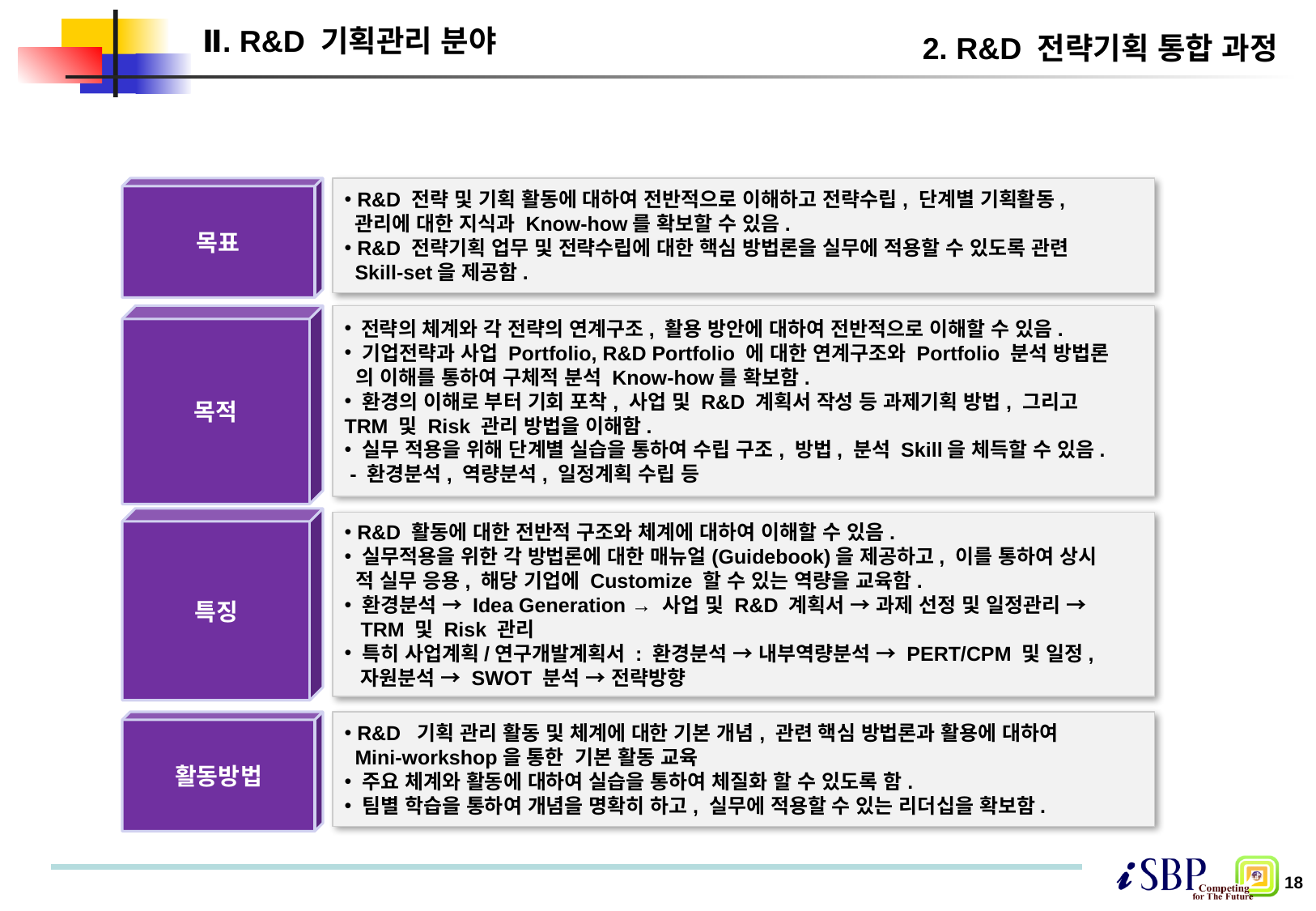

Ⅱ. R&D 기획관리 분야
# 2. R&D 전략기획 통합 과정
목표
 R&D 전략 및 기획 활동에 대하여 전반적으로 이해하고 전략수립, 단계별 기획활동,
 관리에 대한 지식과 Know-how를 확보할 수 있음.
 R&D 전략기획 업무 및 전략수립에 대한 핵심 방법론을 실무에 적용할 수 있도록 관련
 Skill-set을 제공함.
목적
 전략의 체계와 각 전략의 연계구조, 활용 방안에 대하여 전반적으로 이해할 수 있음.
 기업전략과 사업 Portfolio, R&D Portfolio 에 대한 연계구조와 Portfolio 분석 방법론
  의 이해를 통하여 구체적 분석 Know-how를 확보함.
 환경의 이해로 부터 기회 포착, 사업 및 R&D 계획서 작성 등 과제기획 방법, 그리고
TRM 및 Risk 관리 방법을 이해함.
 실무 적용을 위해 단계별 실습을 통하여 수립 구조, 방법, 분석 Skill을 체득할 수 있음.
 - 환경분석, 역량분석, 일정계획 수립 등
특징
 R&D 활동에 대한 전반적 구조와 체계에 대하여 이해할 수 있음.
 실무적용을 위한 각 방법론에 대한 매뉴얼(Guidebook)을 제공하고, 이를 통하여 상시
  적 실무 응용, 해당 기업에 Customize 할 수 있는 역량을 교육함.
 환경분석 → Idea Generation → 사업 및 R&D 계획서 → 과제 선정 및 일정관리 →
  TRM 및 Risk 관리
 특히 사업계획/연구개발계획서 : 환경분석 → 내부역량분석 → PERT/CPM 및 일정,
  자원분석 → SWOT 분석 → 전략방향
활동방법
 R&D  기획 관리 활동 및 체계에 대한 기본 개념, 관련 핵심 방법론과 활용에 대하여
 Mini-workshop을 통한  기본 활동 교육
 주요 체계와 활동에 대하여 실습을 통하여 체질화 할 수 있도록 함.
 팀별 학습을 통하여 개념을 명확히 하고, 실무에 적용할 수 있는 리더십을 확보함.
18